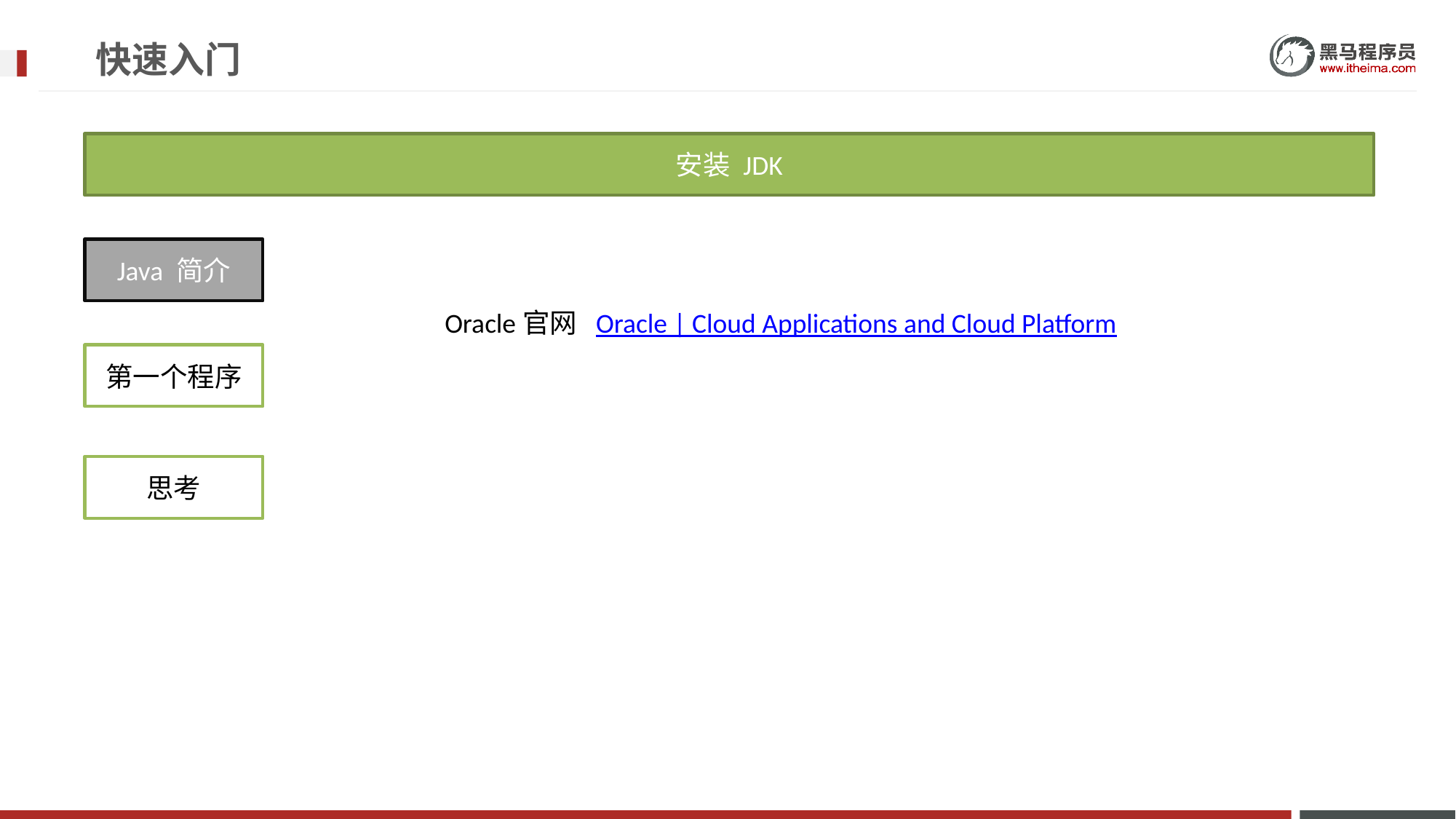

# 快速入门
安装 JDK
Java 简介
Oracle官网
Oracle | Cloud Applications and Cloud Platform
第一个程序
思考